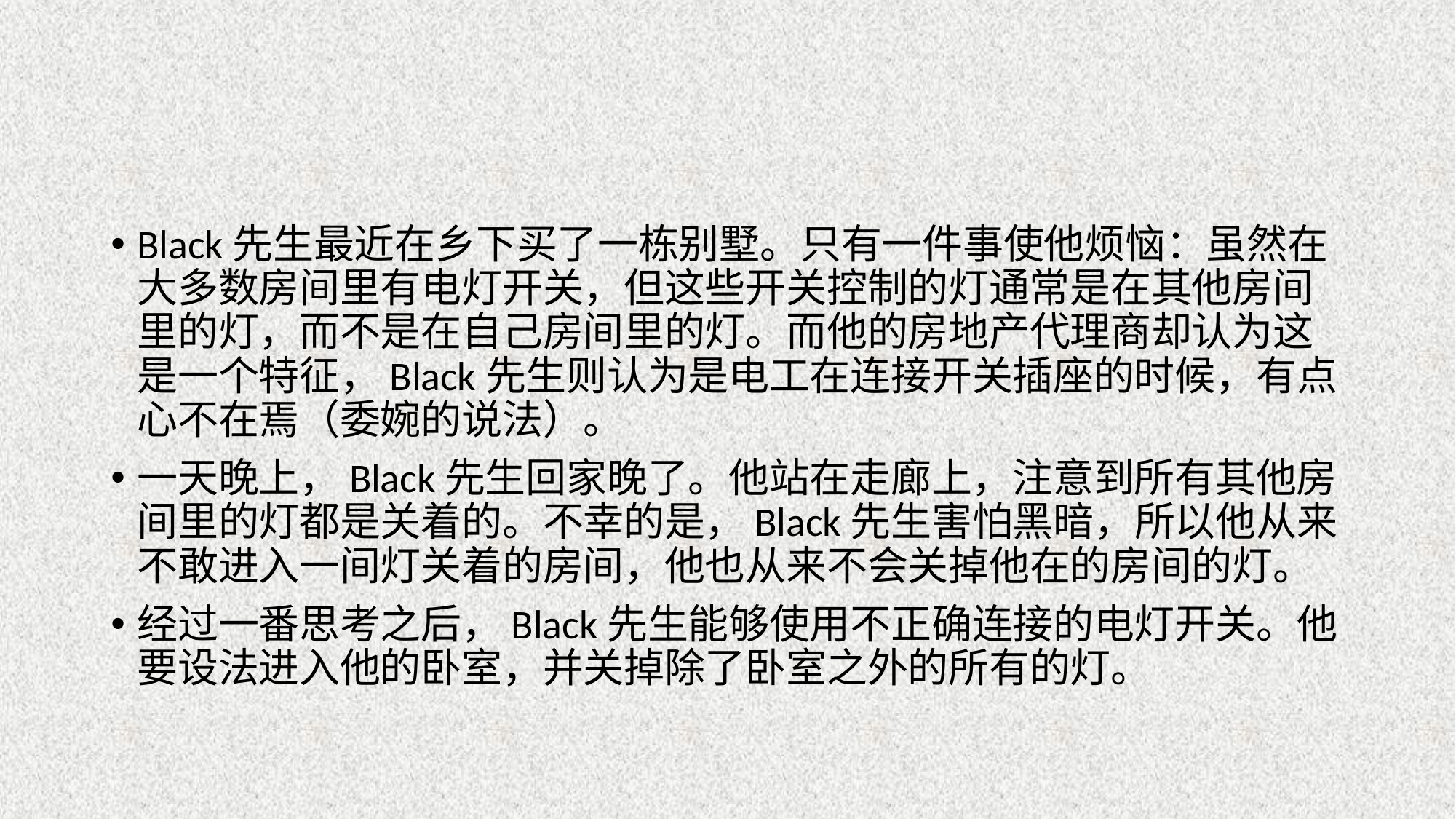

#
Black先生最近在乡下买了一栋别墅。只有一件事使他烦恼：虽然在大多数房间里有电灯开关，但这些开关控制的灯通常是在其他房间里的灯，而不是在自己房间里的灯。而他的房地产代理商却认为这是一个特征，Black先生则认为是电工在连接开关插座的时候，有点心不在焉（委婉的说法）。
一天晚上，Black先生回家晚了。他站在走廊上，注意到所有其他房间里的灯都是关着的。不幸的是，Black先生害怕黑暗，所以他从来不敢进入一间灯关着的房间，他也从来不会关掉他在的房间的灯。
经过一番思考之后，Black先生能够使用不正确连接的电灯开关。他要设法进入他的卧室，并关掉除了卧室之外的所有的灯。